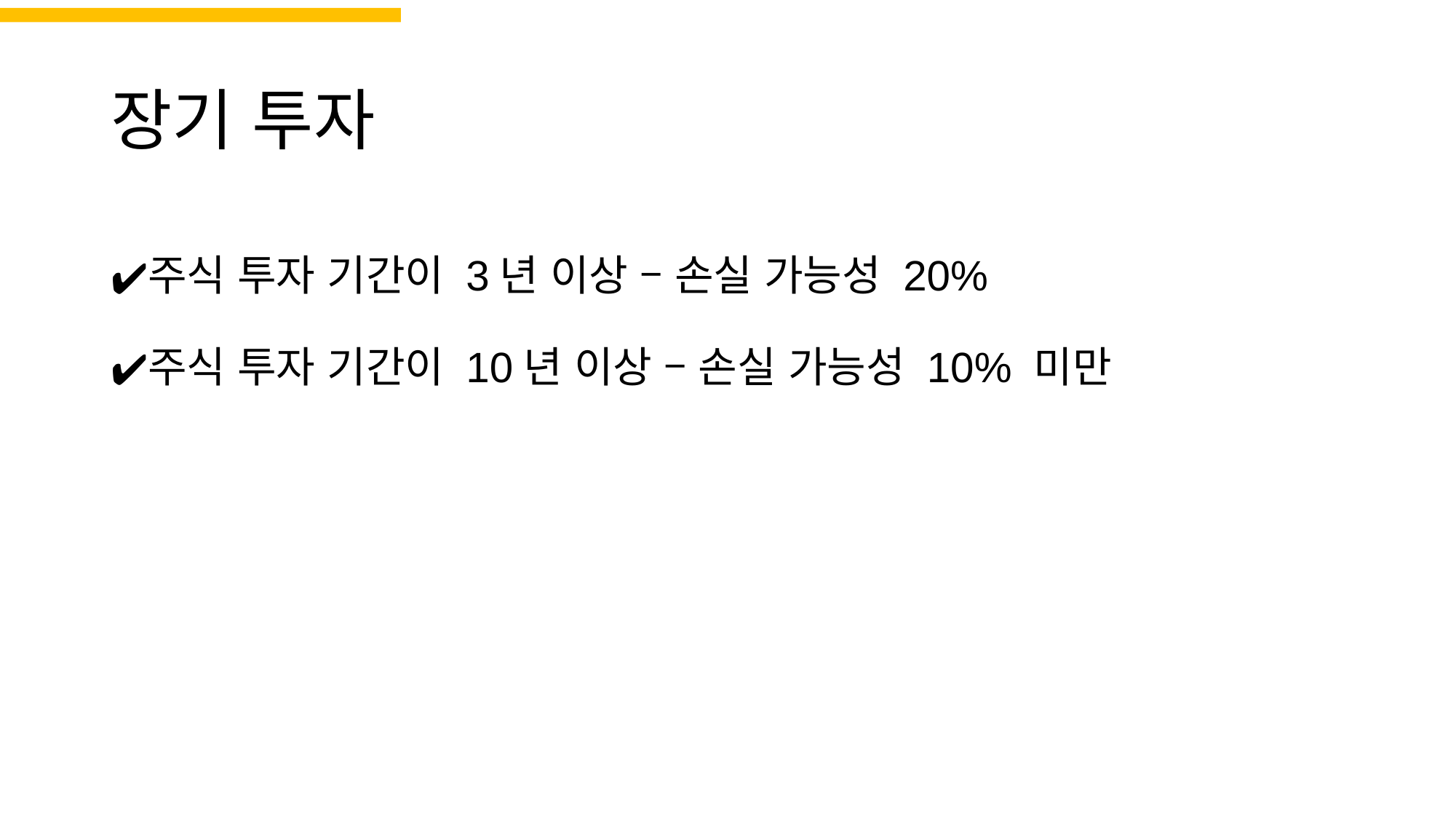

# 장기 투자
주식 투자 기간이 3년 이상 – 손실 가능성 20%
주식 투자 기간이 10년 이상 – 손실 가능성 10% 미만